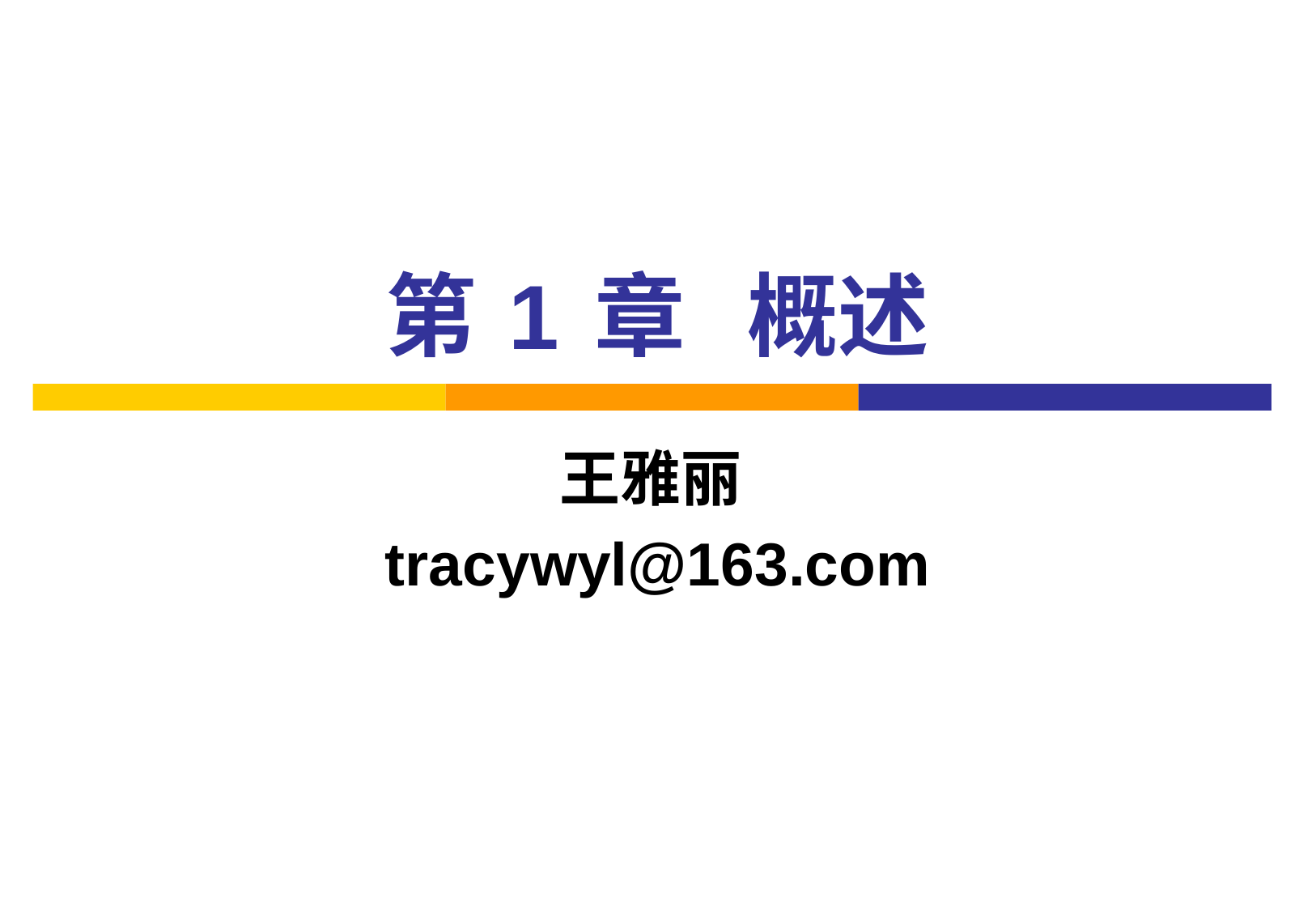

# 第 1 章   概述
王雅丽
tracywyl@163.com